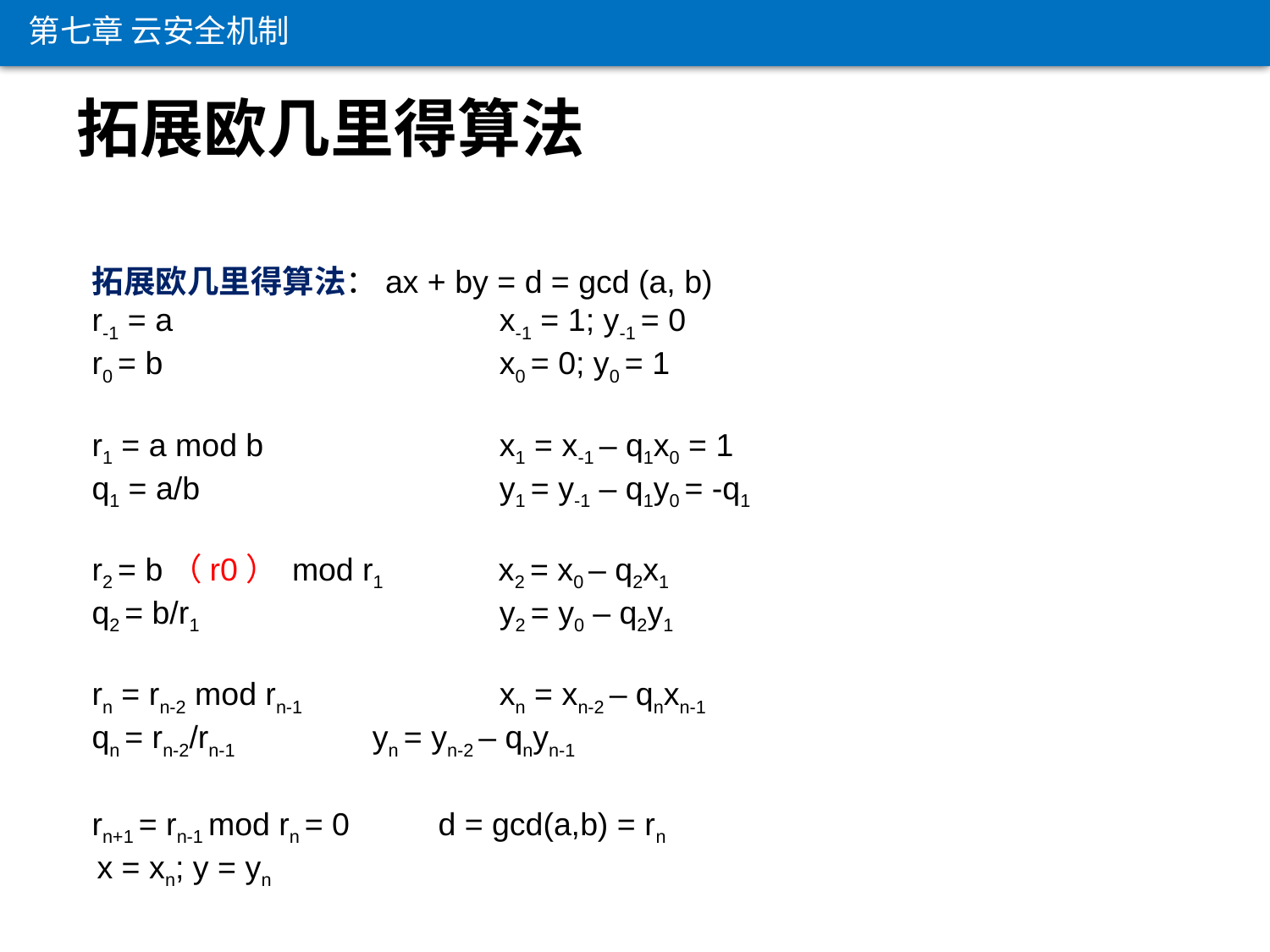

第七章 云安全机制
# 拓展欧几里得算法
拓展欧几里得算法：ax + by = d = gcd (a, b)
r-1 = a                       	   x-1 = 1; y-1 = 0
r0 = b                       	   x0 = 0; y0 = 1

r1 = a mod b            	   x1 = x-1 – q1x0 = 1
q1 = a/b                   	   y1 = y-1 – q1y0 = -q1

r2 = b（r0） mod r1             x2 = x0 – q2x1
q2 = b/r1                    	   y2 = y0 – q2y1

rn = rn-2 mod rn-1         	   xn = xn-2 – qnxn-1
qn = rn-2/rn-1           	   yn = yn-2 – qnyn-1

rn+1 = rn-1 mod rn = 0          d = gcd(a,b) = rn
 x = xn; y = yn
16